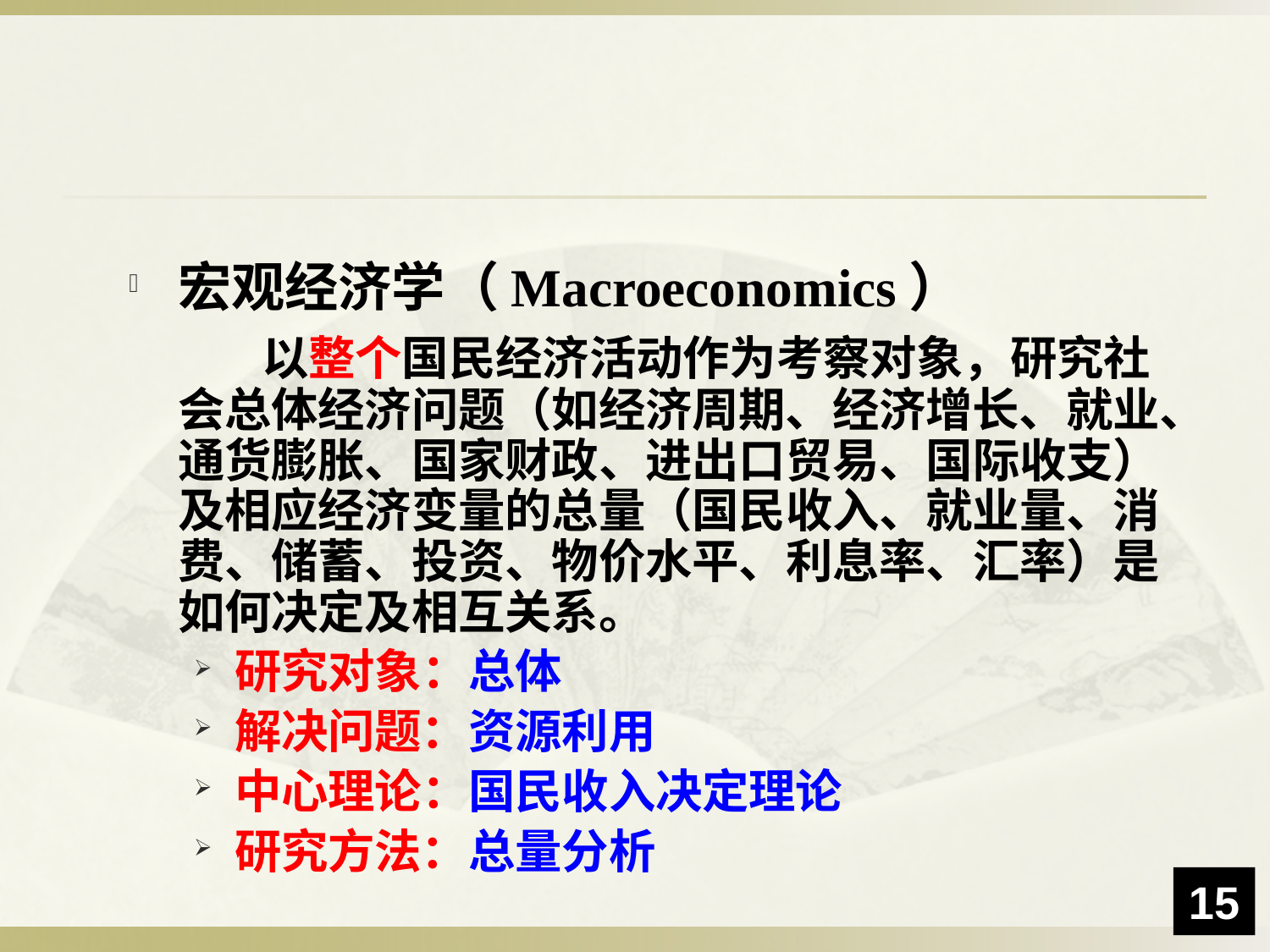

宏观经济学（Macroeconomics）
          以整个国民经济活动作为考察对象，研究社会总体经济问题（如经济周期、经济增长、就业、通货膨胀、国家财政、进出口贸易、国际收支）及相应经济变量的总量（国民收入、就业量、消费、储蓄、投资、物价水平、利息率、汇率）是如何决定及相互关系。
研究对象：总体
解决问题：资源利用
中心理论：国民收入决定理论
研究方法：总量分析
15